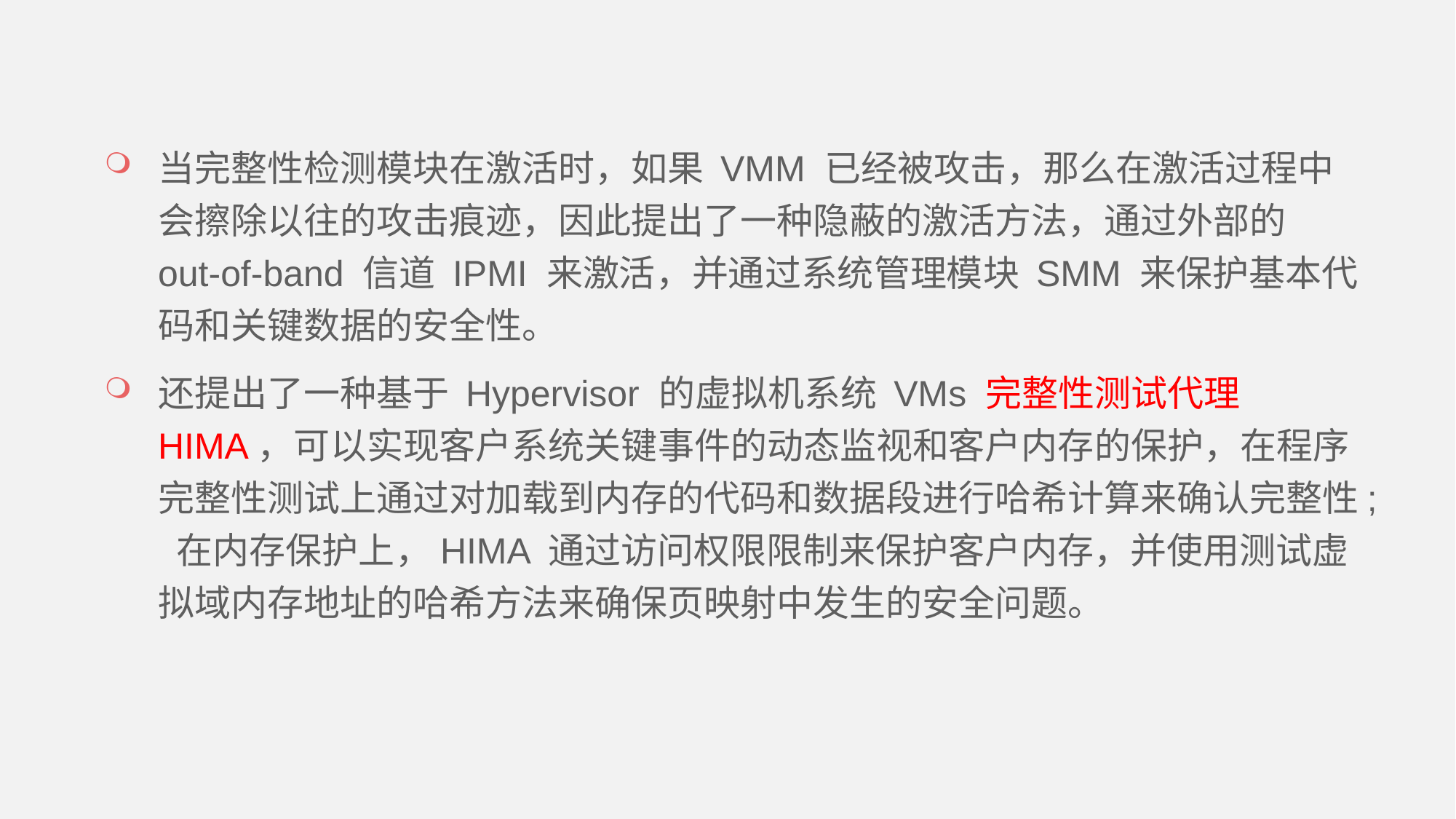

当完整性检测模块在激活时，如果 VMM 已经被攻击，那么在激活过程中会擦除以往的攻击痕迹，因此提出了一种隐蔽的激活方法，通过外部的 out-of-band 信道 IPMI 来激活，并通过系统管理模块 SMM 来保护基本代码和关键数据的安全性。
还提出了一种基于 Hypervisor 的虚拟机系统 VMs 完整性测试代理 HIMA，可以实现客户系统关键事件的动态监视和客户内存的保护，在程序完整性测试上通过对加载到内存的代码和数据段进行哈希计算来确认完整性; 在内存保护上，HIMA 通过访问权限限制来保护客户内存，并使用测试虚拟域内存地址的哈希方法来确保页映射中发生的安全问题。